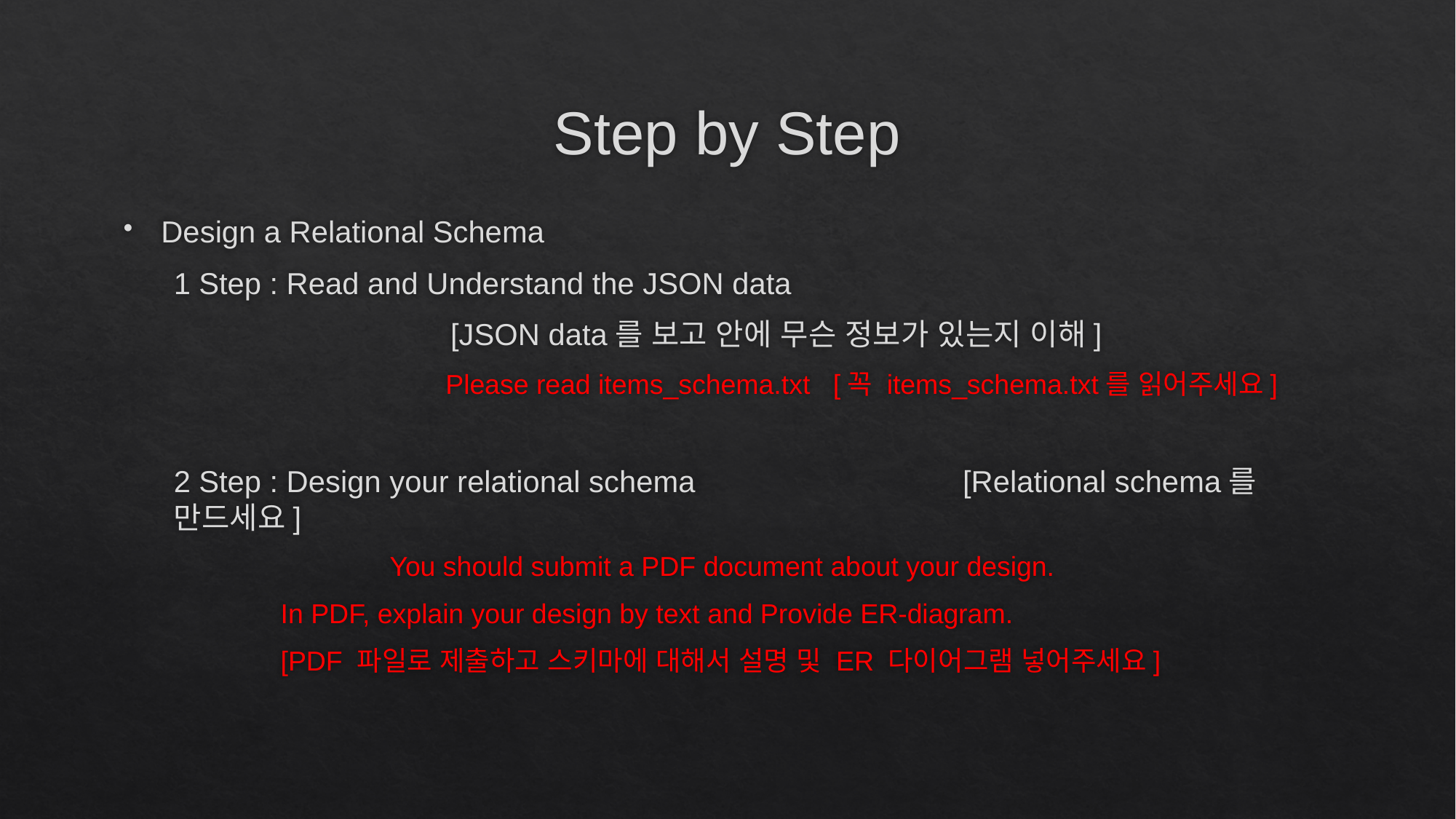

# Step by Step
Design a Relational Schema
1 Step : Read and Understand the JSON data
		       [JSON data를 보고 안에 무슨 정보가 있는지 이해]
		       Please read items_schema.txt   [꼭 items_schema.txt를 읽어주세요]

2 Step : Design your relational schema      	    	   [Relational schema를 만드세요]
	              You should submit a PDF document about your design.
              In PDF, explain your design by text and Provide ER-diagram.
              [PDF 파일로 제출하고 스키마에 대해서 설명 및 ER 다이어그램 넣어주세요]